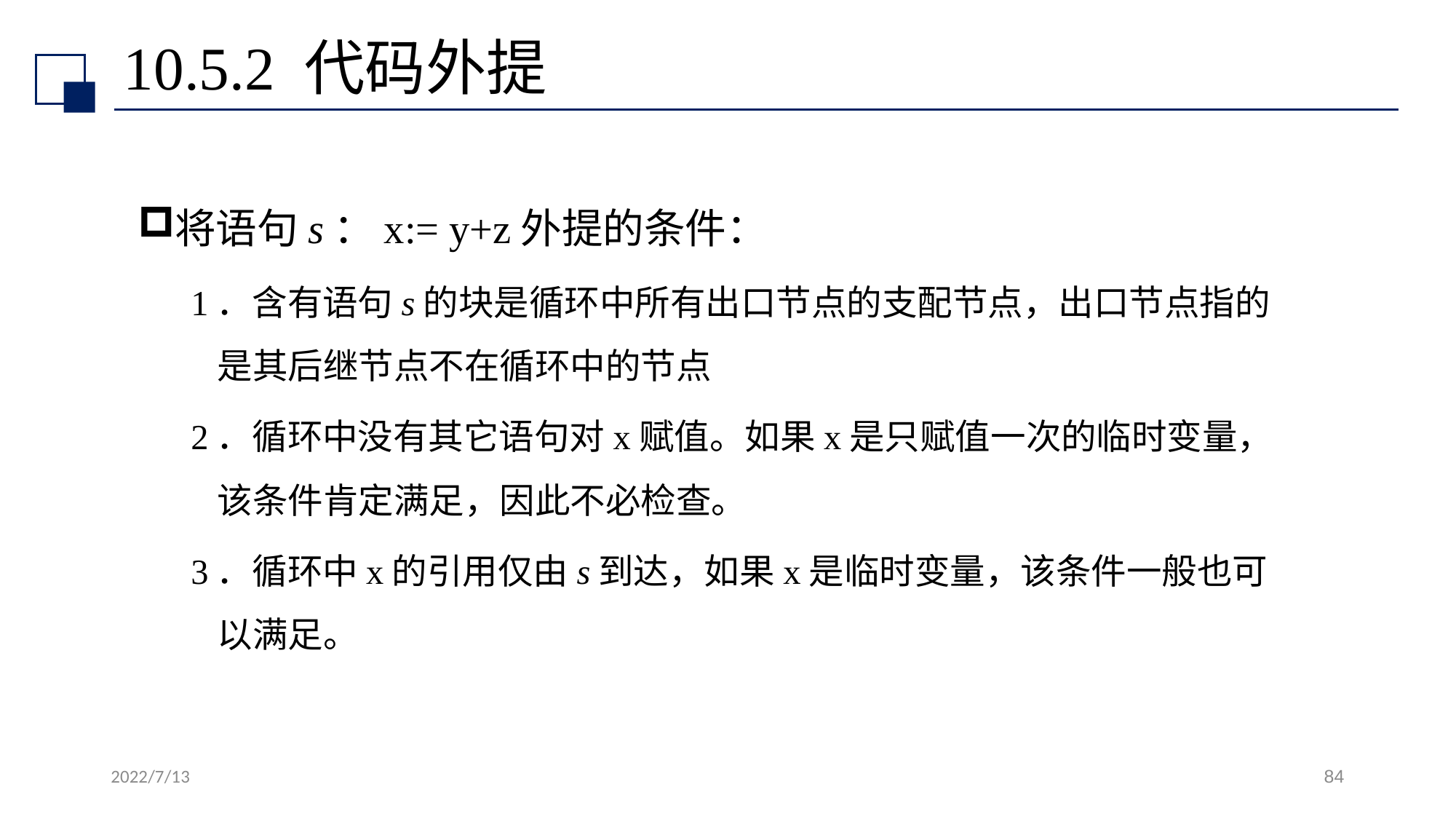

# 10.5.2 代码外提
将语句s：x:= y+z外提的条件：
1．含有语句s的块是循环中所有出口节点的支配节点，出口节点指的是其后继节点不在循环中的节点
2．循环中没有其它语句对x赋值。如果x是只赋值一次的临时变量，该条件肯定满足，因此不必检查。
3．循环中x的引用仅由s到达，如果x是临时变量，该条件一般也可以满足。
2022/7/13
84